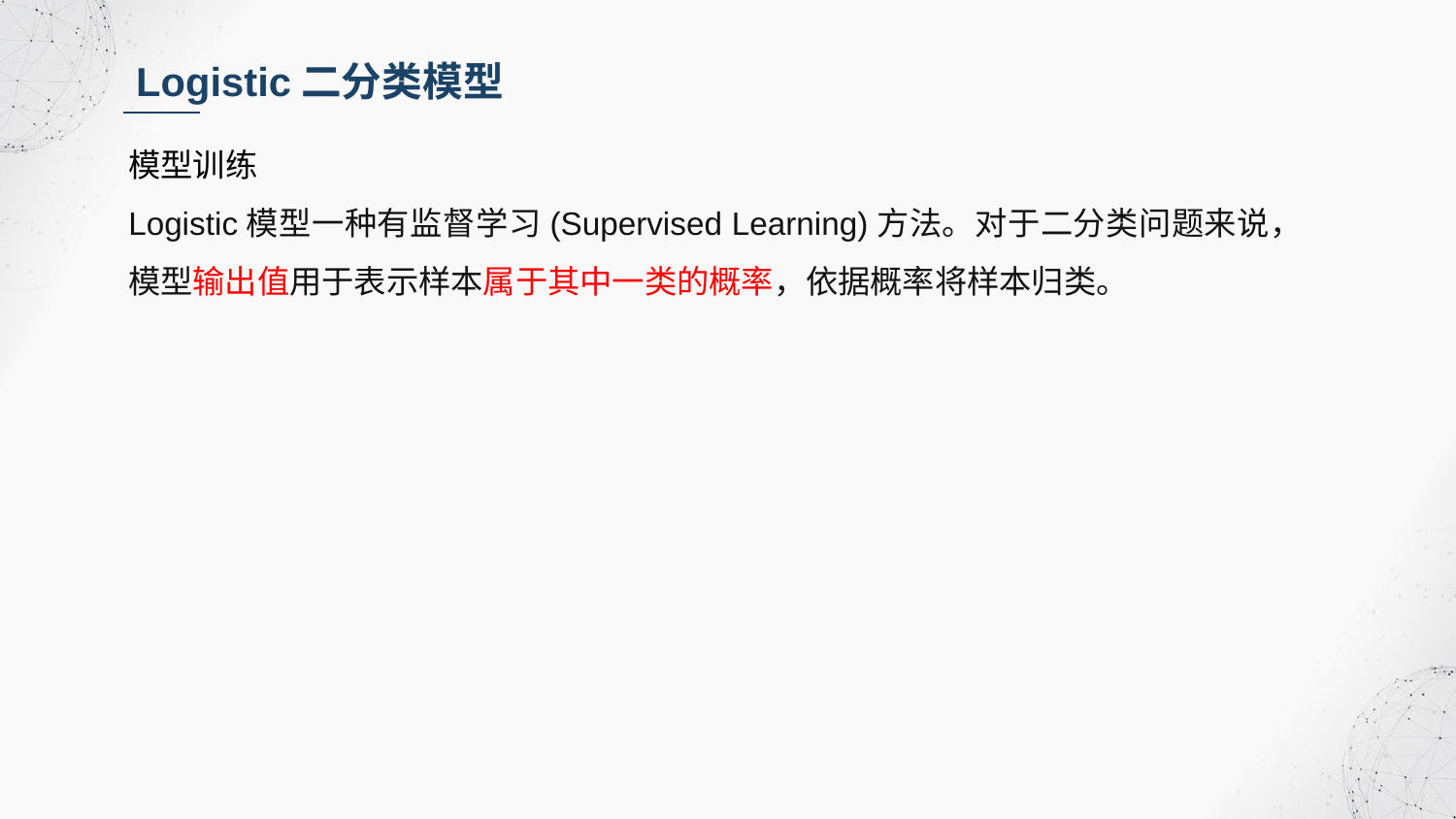

Logistic二分类模型
模型训练
Logistic模型一种有监督学习(Supervised Learning)方法。对于二分类问题来说，模型输出值用于表示样本属于其中一类的概率，依据概率将样本归类。